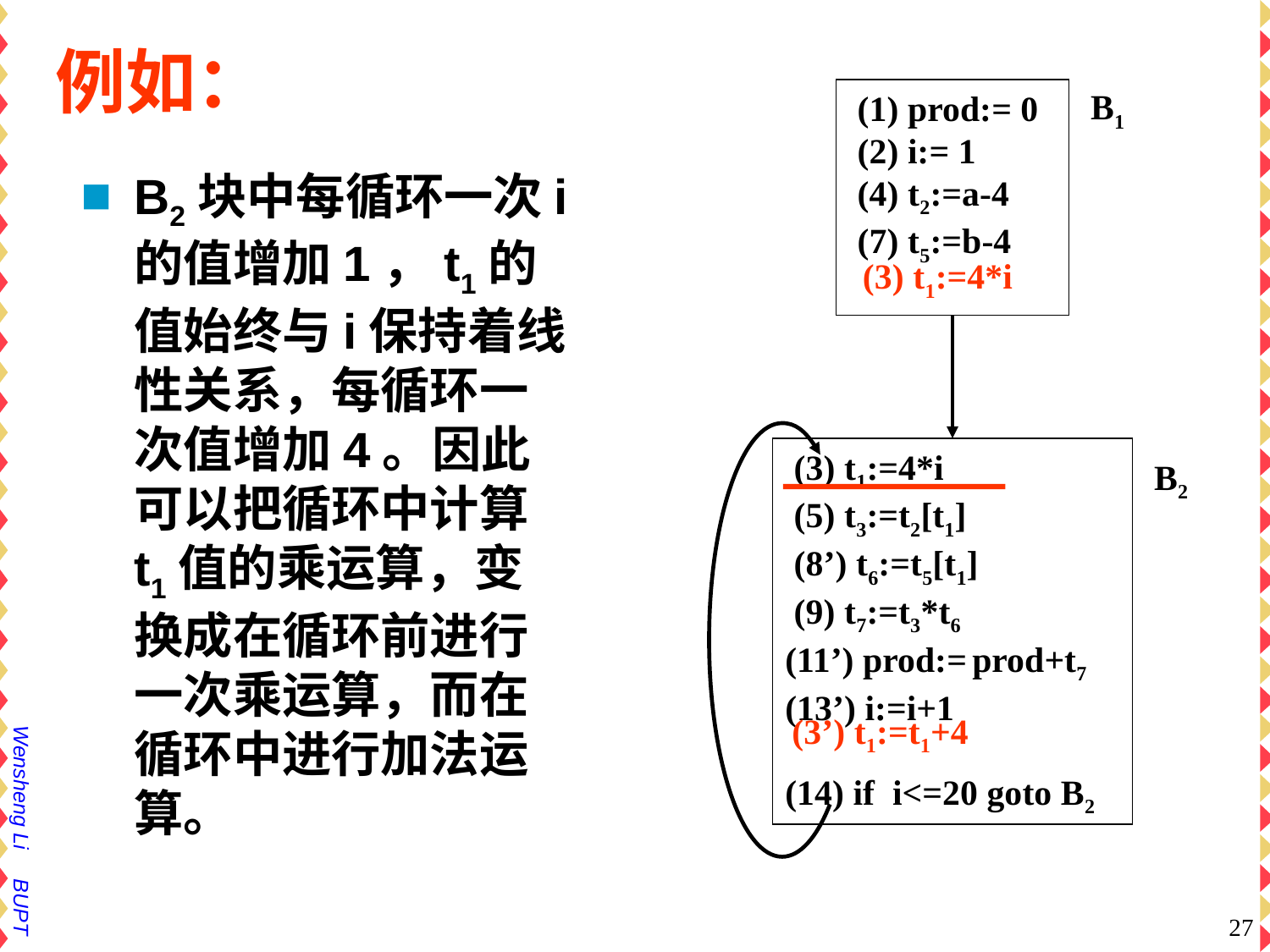

# 例如：
 (1) prod:= 0
 (2) i:= 1
 (4) t2:=a-4
 (7) t5:=b-4

B1

 (3) t1:=4*i
 (5) t3:=t2[t1]
 (8’) t6:=t5[t1]
 (9) t7:=t3*t6
(11’) prod:= prod+t7
(13’) i:=i+1

(14) if  i<=20 goto B2
B2
B2块中每循环一次i的值增加1，t1的值始终与i保持着线性关系，每循环一次值增加4。因此可以把循环中计算t1值的乘运算，变换成在循环前进行一次乘运算，而在循环中进行加法运算。
   (3) t1:=4*i

 (3’) t1:=t1+4
27